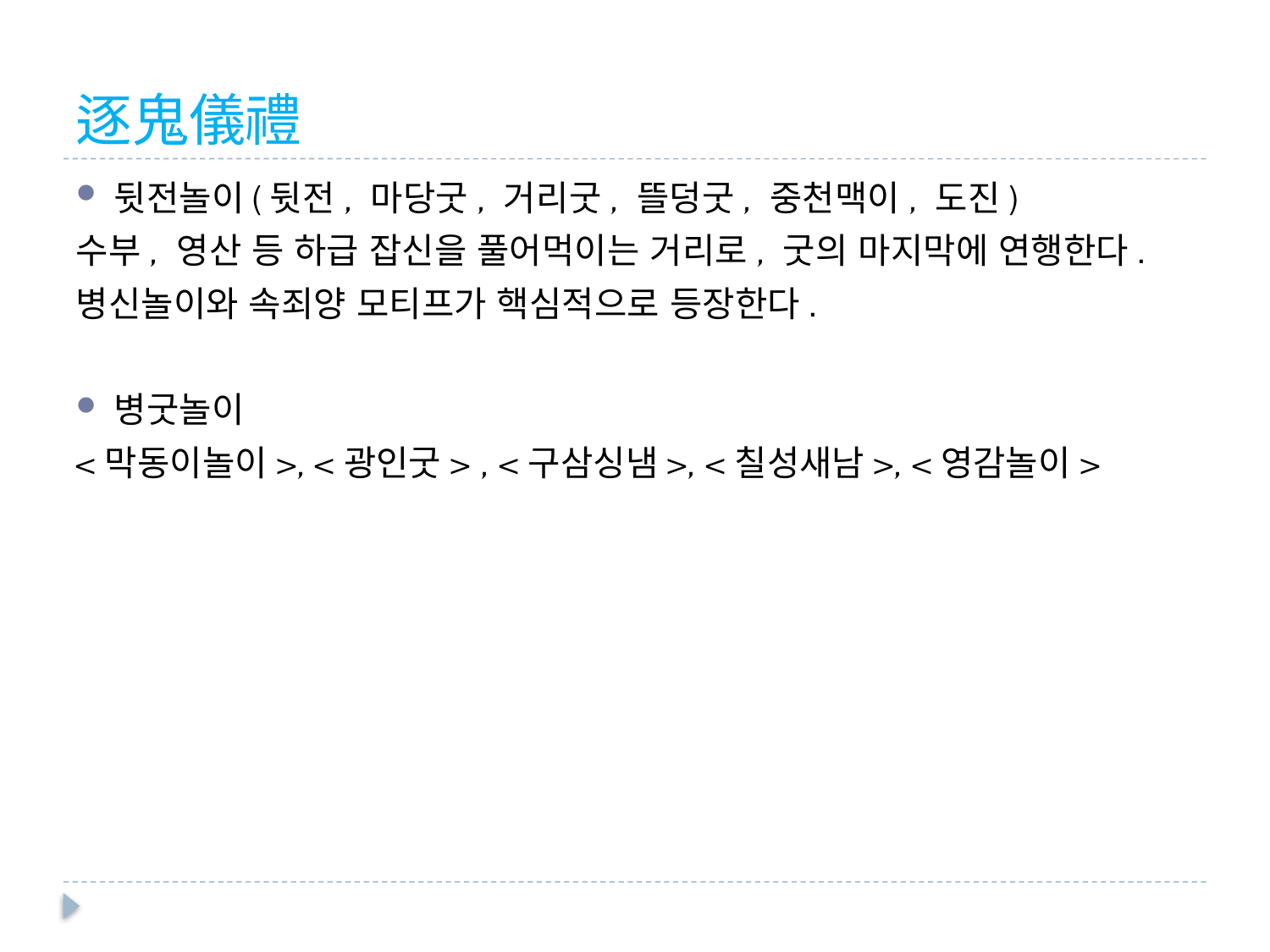

# 逐鬼儀禮
뒷전놀이(뒷전, 마당굿, 거리굿, 뜰덩굿, 중천맥이, 도진)
수부, 영산 등 하급 잡신을 풀어먹이는 거리로, 굿의 마지막에 연행한다.
병신놀이와 속죄양 모티프가 핵심적으로 등장한다.

병굿놀이
<막동이놀이>, <광인굿> , <구삼싱냄>, <칠성새남>, <영감놀이>